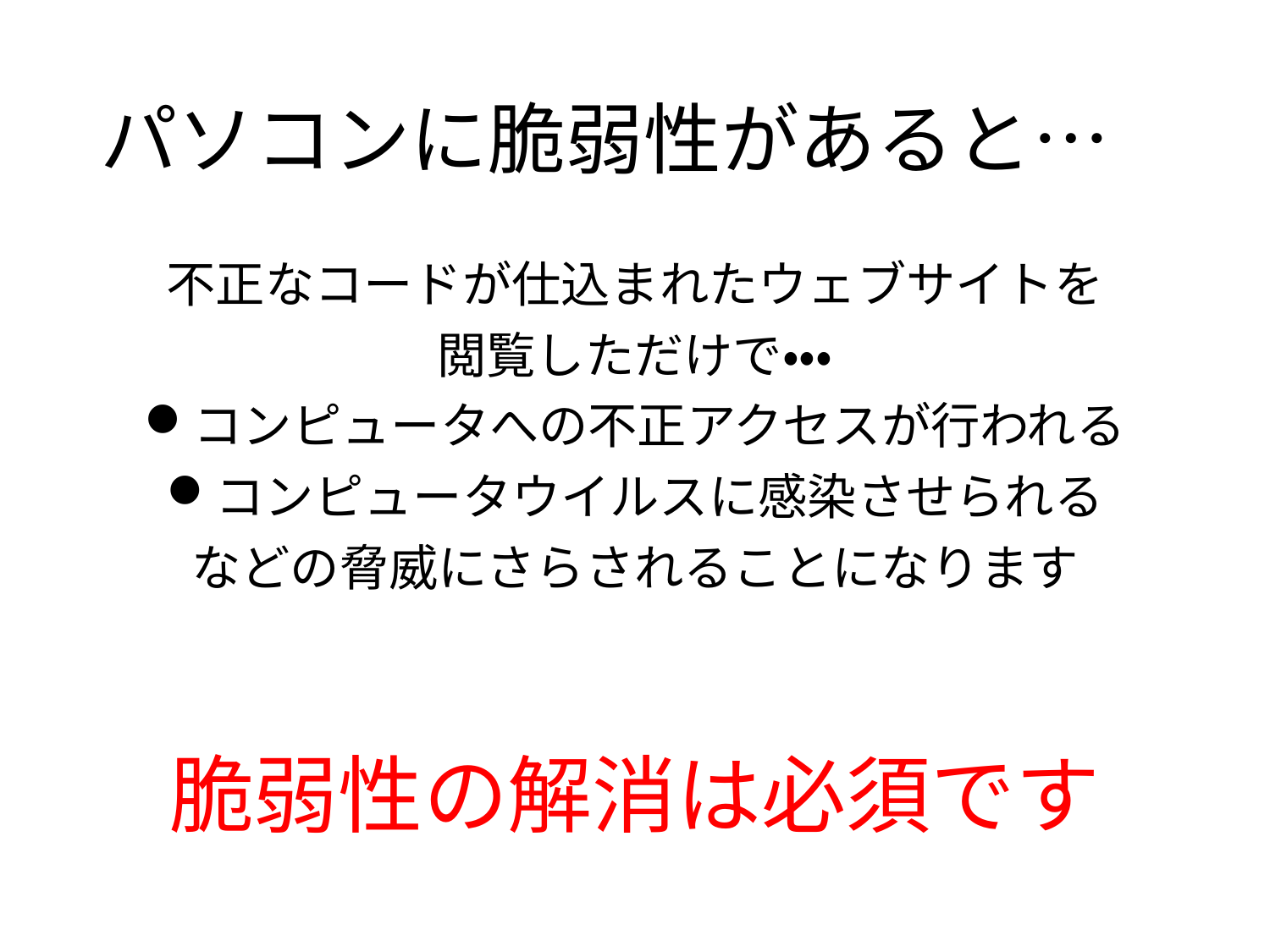

# パソコンに脆弱性があると…
不正なコードが仕込まれたウェブサイトを
閲覧しただけで・・・
コンピュータへの不正アクセスが行われる
コンピュータウイルスに感染させられる
などの脅威にさらされることになります

脆弱性の解消は必須です